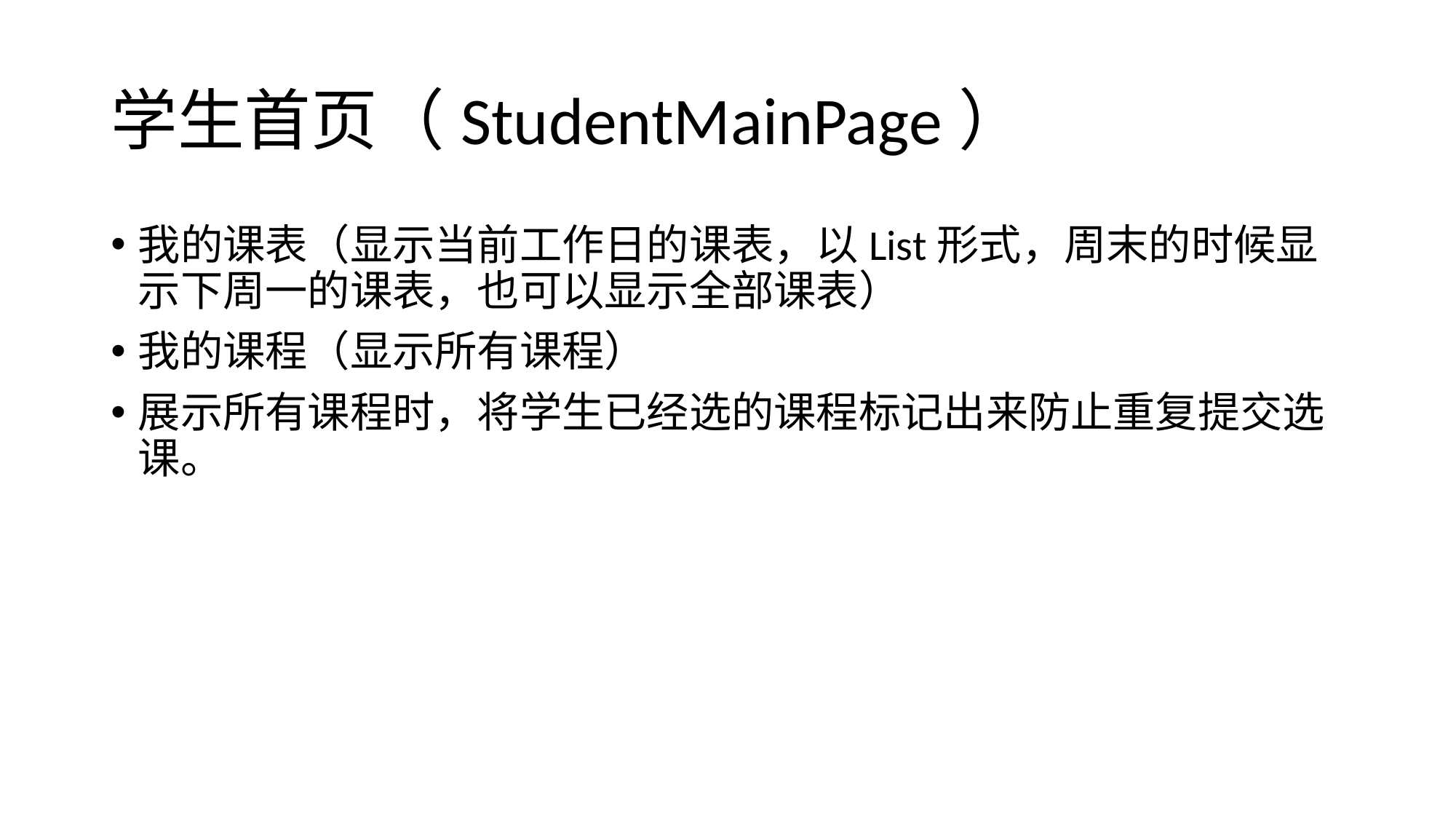

# 学生首页（StudentMainPage）
我的课表（显示当前工作日的课表，以List形式，周末的时候显示下周一的课表，也可以显示全部课表）
我的课程（显示所有课程）
展示所有课程时，将学生已经选的课程标记出来防止重复提交选课。